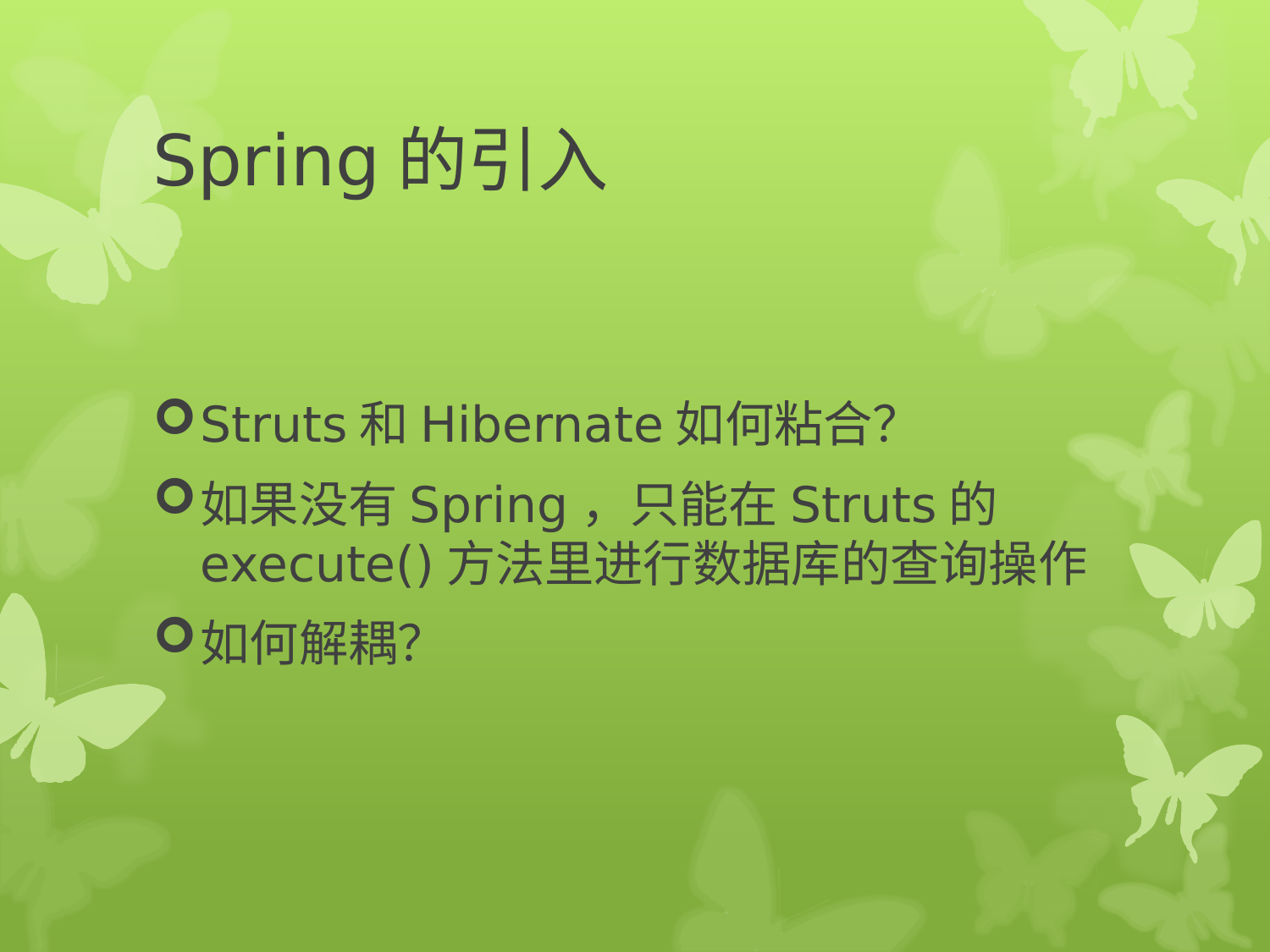

# Spring的引入
Struts和Hibernate如何粘合？
如果没有Spring，只能在Struts的execute()方法里进行数据库的查询操作
如何解耦？